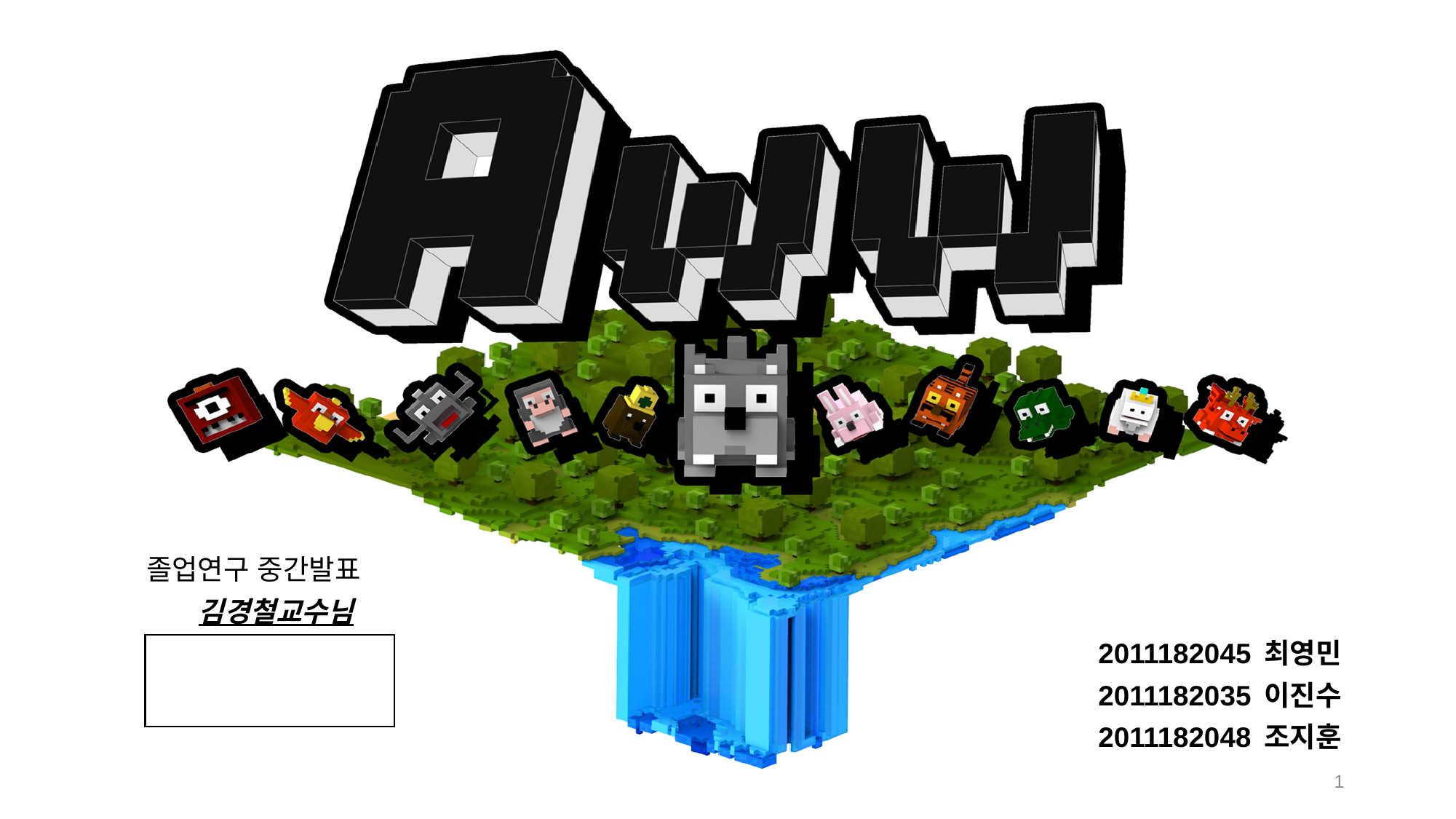

졸업연구 중간발표
      김경철교수님
2011182045 최영민
2011182035 이진수
2011182048 조지훈

1